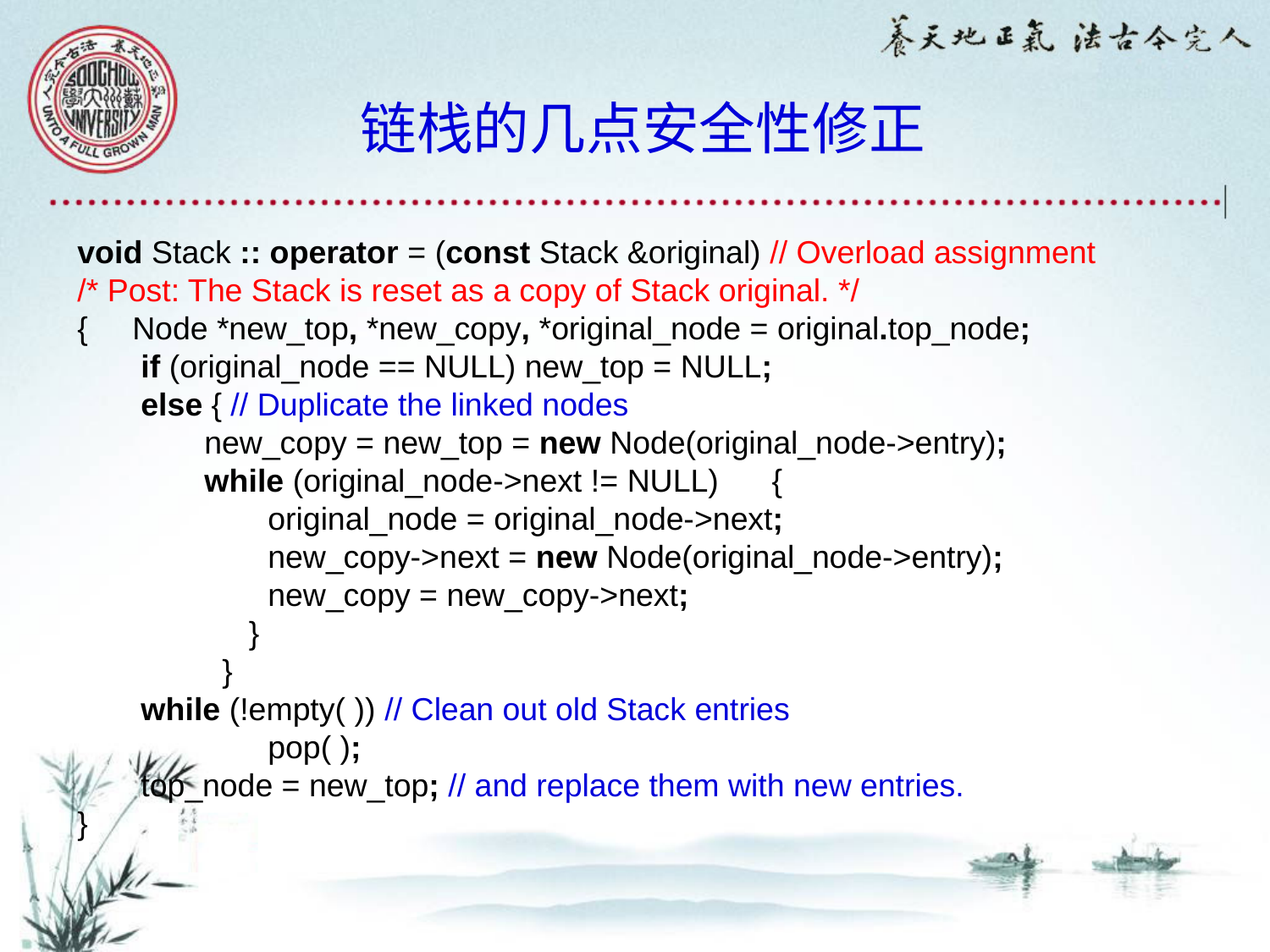

链栈的几点安全性修正

void Stack :: operator = (const Stack &original) // Overload assignment
/* Post: The Stack is reset as a copy of Stack original. */
{     Node *new_top, *new_copy, *original_node = original.top_node;
if (original_node == NULL) new_top = NULL;
else { // Duplicate the linked nodes
new_copy = new_top = new Node(original_node->entry);
while (original_node->next != NULL)      {
original_node = original_node->next;
new_copy->next = new Node(original_node->entry);
new_copy = new_copy->next;
     }
  }
while (!empty( )) // Clean out old Stack entries
	pop( );
top_node = new_top; // and replace them with new entries.
}